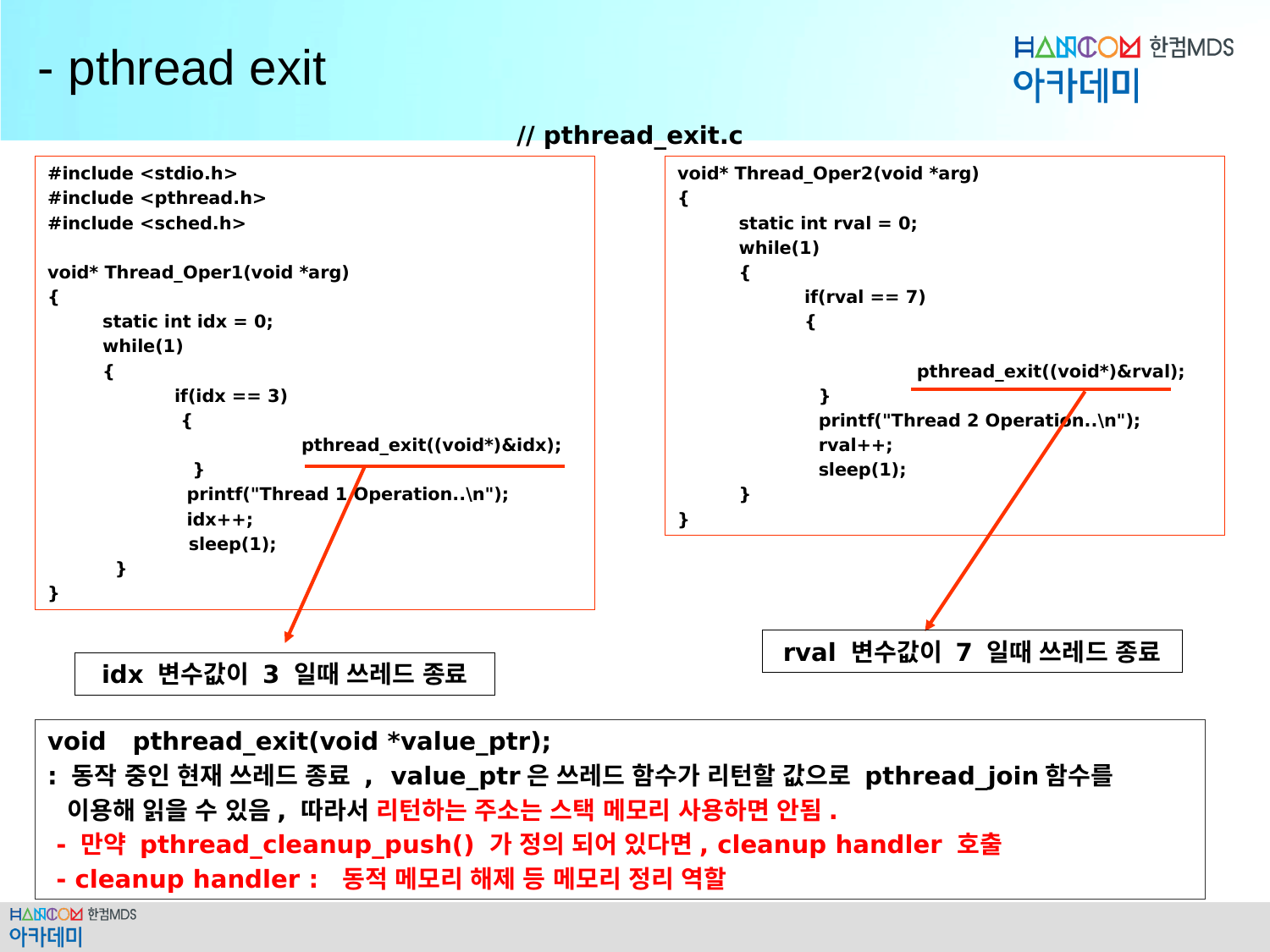

# - pthread exit
// pthread_exit.c
#include <stdio.h>
#include <pthread.h>
#include <sched.h>

void* Thread_Oper1(void *arg)
{
         static int idx = 0;
         while(1)
         {
	if(idx == 3)
	 {
		pthread_exit((void*)&idx);
	   }
	  printf("Thread 1 Operation..\n");
	  idx++;
                       sleep(1);
           }
}
void* Thread_Oper2(void *arg)
{
          static int rval = 0;
          while(1)
          {
	if(rval == 7)
	{

                                       pthread_exit((void*)&rval);
                       }
                       printf("Thread 2 Operation..\n");
                       rval++;
                       sleep(1);
          }
}
rval 변수값이 7 일때 쓰레드 종료
idx 변수값이 3 일때 쓰레드 종료
void   pthread_exit(void *value_ptr);
: 동작 중인 현재 쓰레드 종료 ,  value_ptr은 쓰레드 함수가 리턴할 값으로 pthread_join함수를
  이용해 읽을 수 있음, 따라서 리턴하는 주소는 스택 메모리 사용하면 안됨.
 - 만약 pthread_cleanup_push() 가 정의 되어 있다면, cleanup handler 호출
 - cleanup handler :  동적 메모리 해제 등 메모리 정리 역할